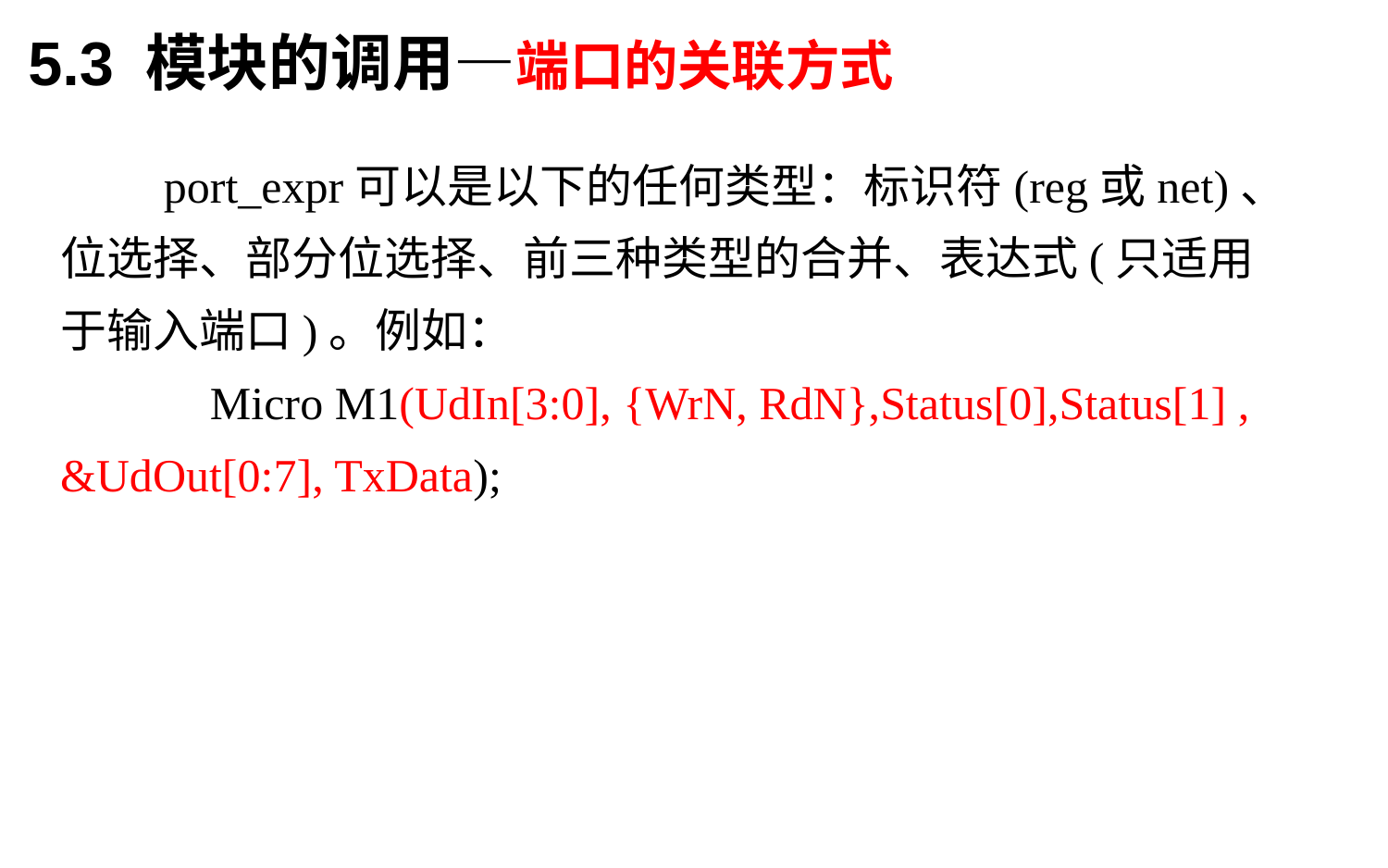

5.3 模块的调用—端口的关联方式
# port_expr可以是以下的任何类型：标识符(reg或net)、位选择、部分位选择、前三种类型的合并、表达式(只适用于输入端口)。例如： 　　　Micro M1(UdIn[3:0], {WrN, RdN},Status[0],Status[1] , &UdOut[0:7], TxData);